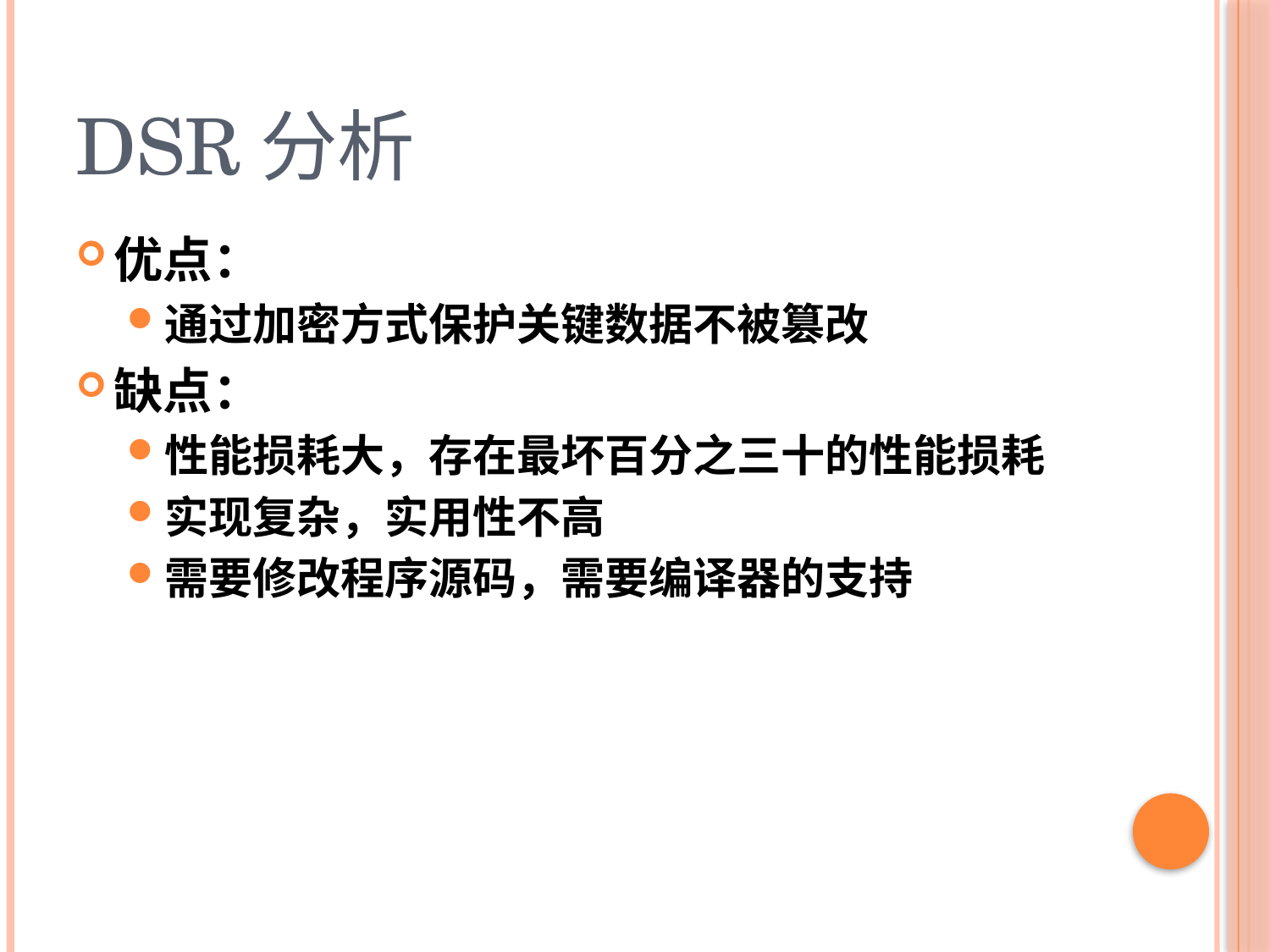

# DSR分析
优点：
通过加密方式保护关键数据不被篡改
缺点：
性能损耗大，存在最坏百分之三十的性能损耗
实现复杂，实用性不高
需要修改程序源码，需要编译器的支持